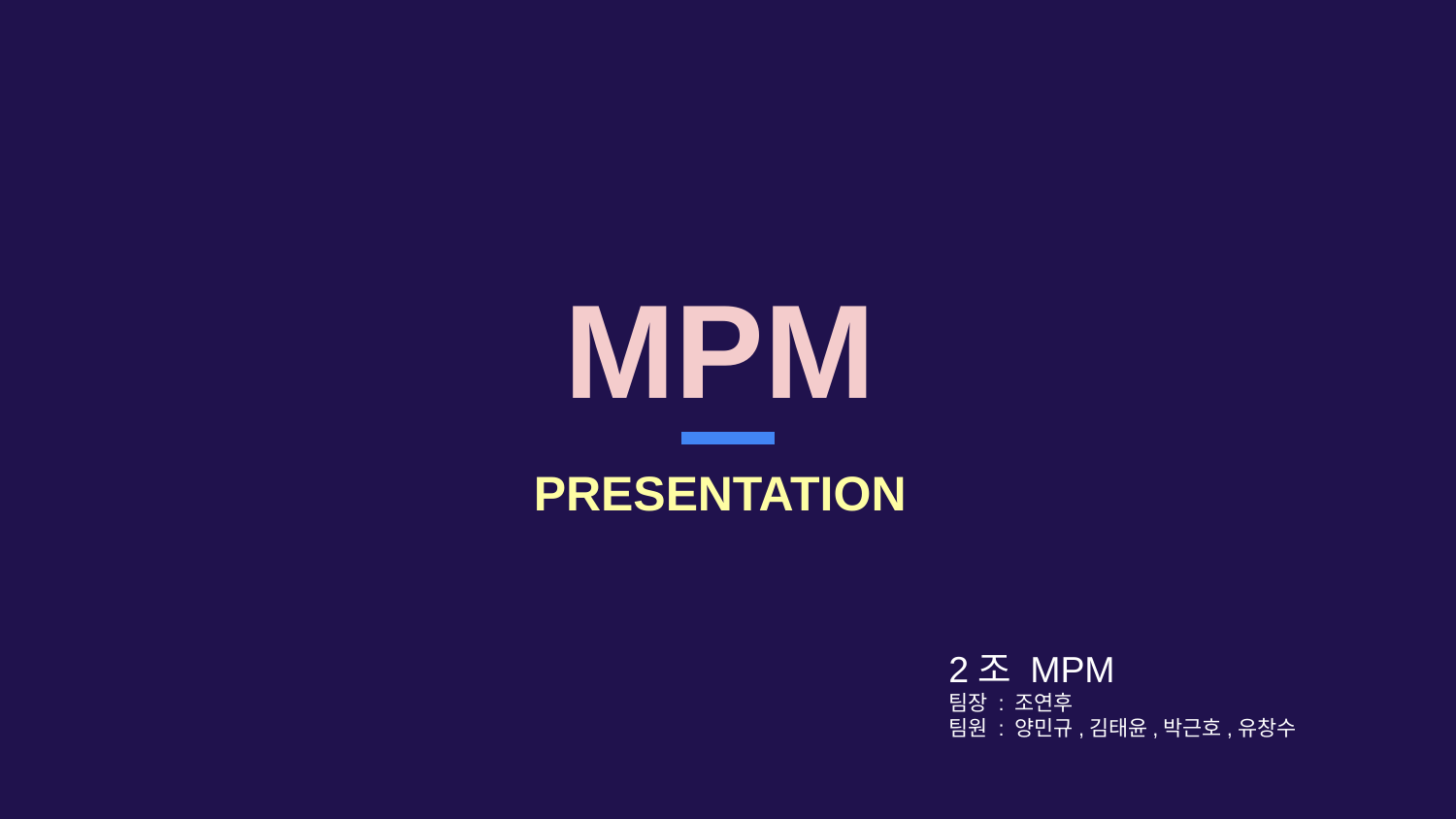

MPM
PRESENTATION
2조 MPM
팀장 : 조연후
팀원 : 양민규,김태윤,박근호,유창수